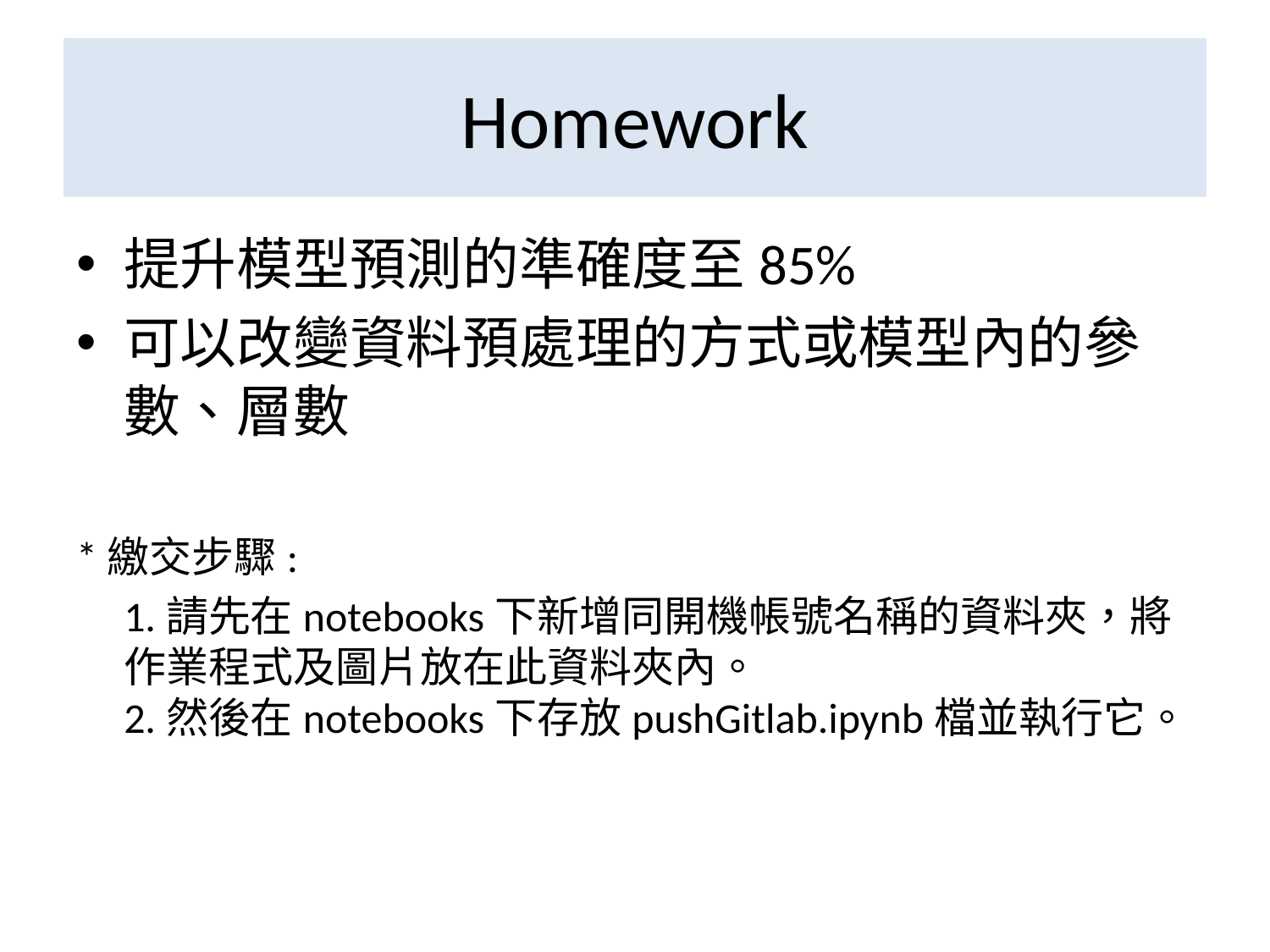

# Homework
提升模型預測的準確度至85%
可以改變資料預處理的方式或模型內的參數、層數

*繳交步驟:
	1.請先在notebooks下新增同開機帳號名稱的資料夾，將作業程式及圖片放在此資料夾內。
2.然後在notebooks下存放pushGitlab.ipynb檔並執行它。